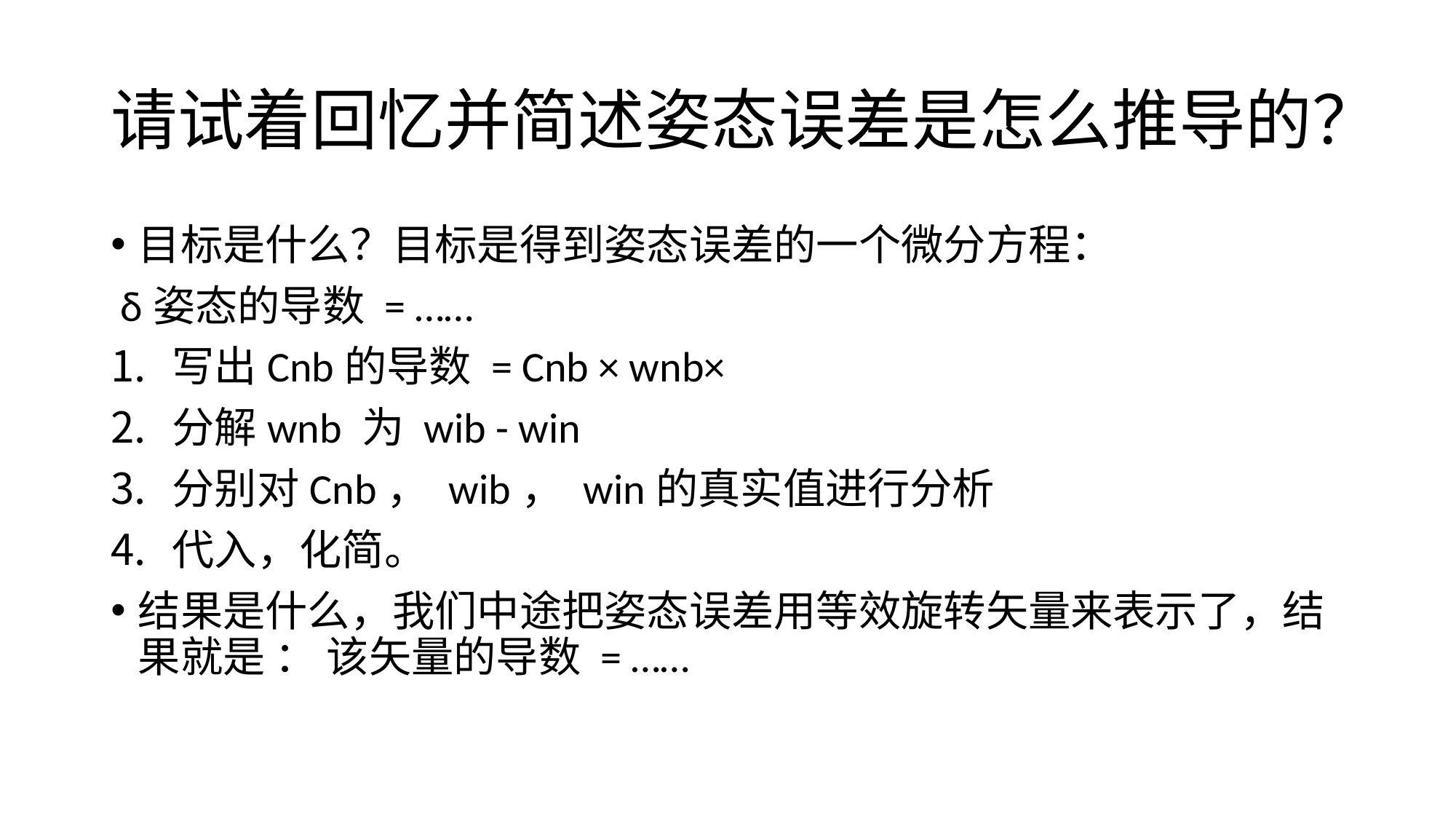

# 请试着回忆并简述姿态误差是怎么推导的？
目标是什么？目标是得到姿态误差的一个微分方程：
 δ姿态的导数 = ……
写出Cnb的导数 = Cnb × wnb×
分解wnb 为 wib - win
分别对Cnb， wib， win的真实值进行分析
代入，化简。
结果是什么，我们中途把姿态误差用等效旋转矢量来表示了，结果就是 ： 该矢量的导数 = ……